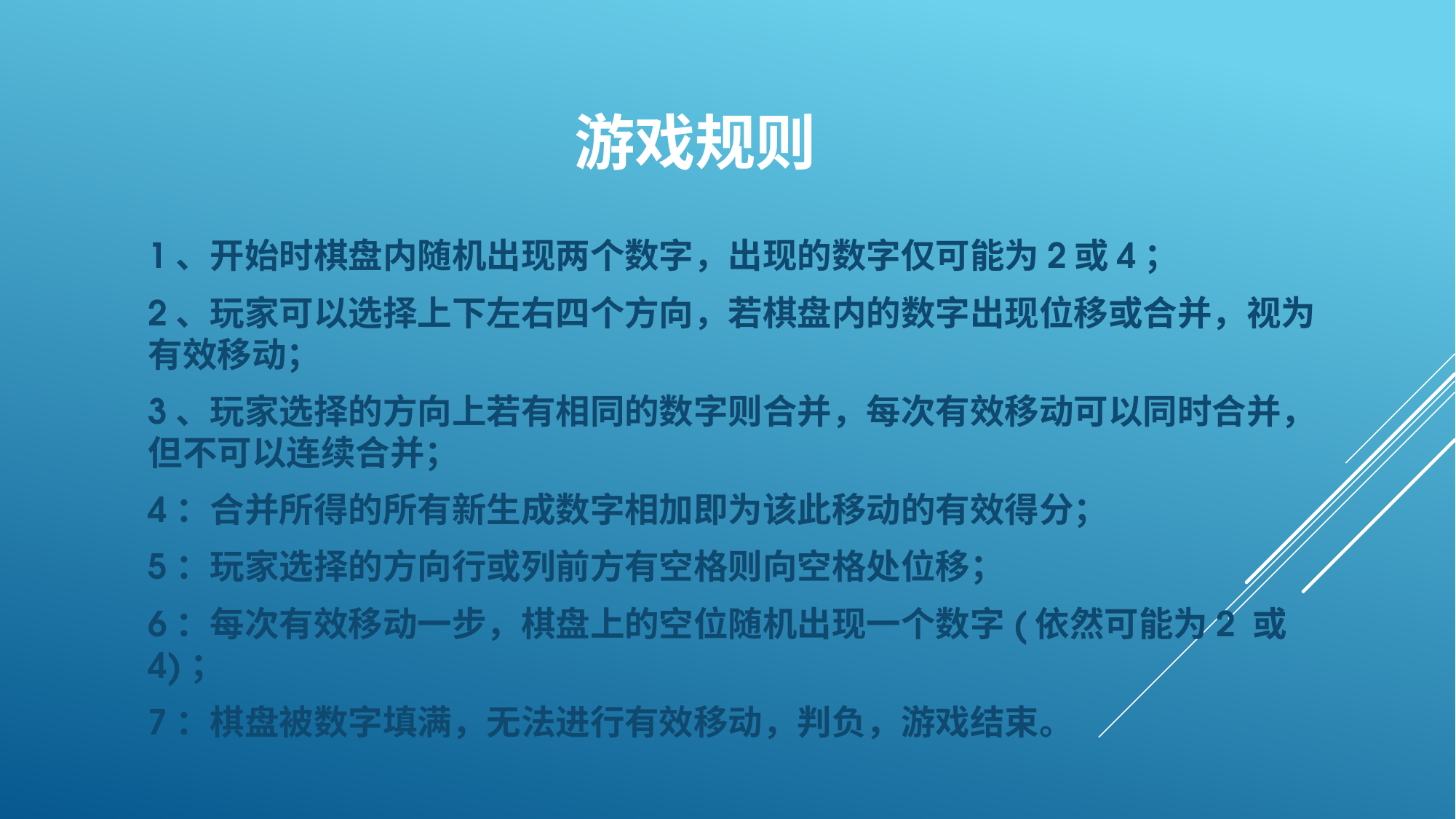

# 游戏规则
1、开始时棋盘内随机出现两个数字，出现的数字仅可能为2或4；
2、玩家可以选择上下左右四个方向，若棋盘内的数字出现位移或合并，视为有效移动；
3、玩家选择的方向上若有相同的数字则合并，每次有效移动可以同时合并，但不可以连续合并；
4：合并所得的所有新生成数字相加即为该此移动的有效得分；
5：玩家选择的方向行或列前方有空格则向空格处位移；
6：每次有效移动一步，棋盘上的空位随机出现一个数字(依然可能为2 或4)；
7：棋盘被数字填满，无法进行有效移动，判负，游戏结束。